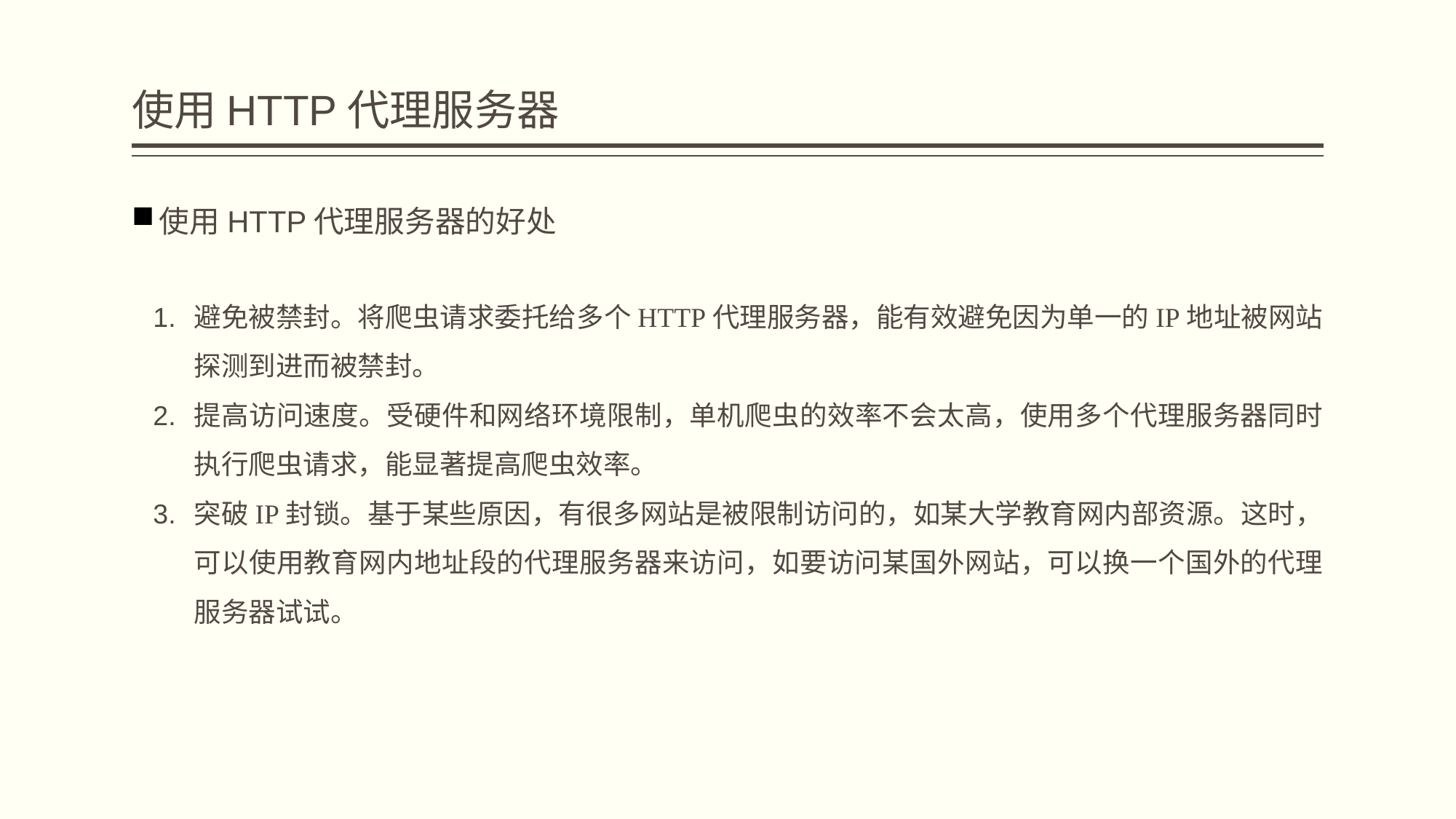

# 使用HTTP代理服务器
使用HTTP代理服务器的好处
避免被禁封。将爬虫请求委托给多个HTTP代理服务器，能有效避免因为单一的IP地址被网站探测到进而被禁封。
提高访问速度。受硬件和网络环境限制，单机爬虫的效率不会太高，使用多个代理服务器同时执行爬虫请求，能显著提高爬虫效率。
突破IP封锁。基于某些原因，有很多网站是被限制访问的，如某大学教育网内部资源。这时，可以使用教育网内地址段的代理服务器来访问，如要访问某国外网站，可以换一个国外的代理服务器试试。